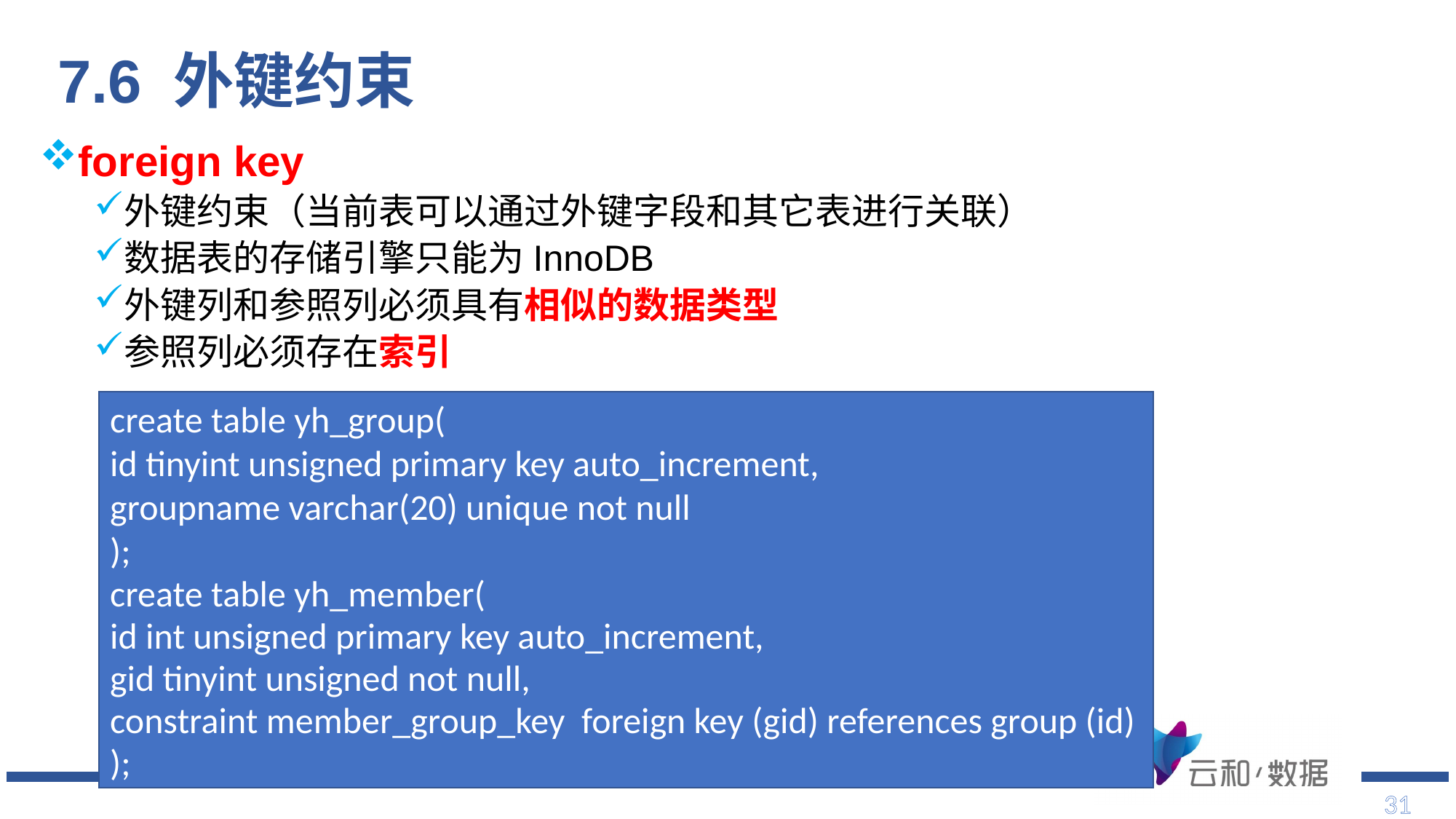

# 7.6 外键约束
foreign key
外键约束（当前表可以通过外键字段和其它表进行关联）
数据表的存储引擎只能为InnoDB
外键列和参照列必须具有相似的数据类型
参照列必须存在索引

create table yh_group(
id tinyint unsigned primary key auto_increment,
groupname varchar(20) unique not null
);
create table yh_member(
id int unsigned primary key auto_increment,
gid tinyint unsigned not null,
constraint member_group_key  foreign key (gid) references group (id)
);